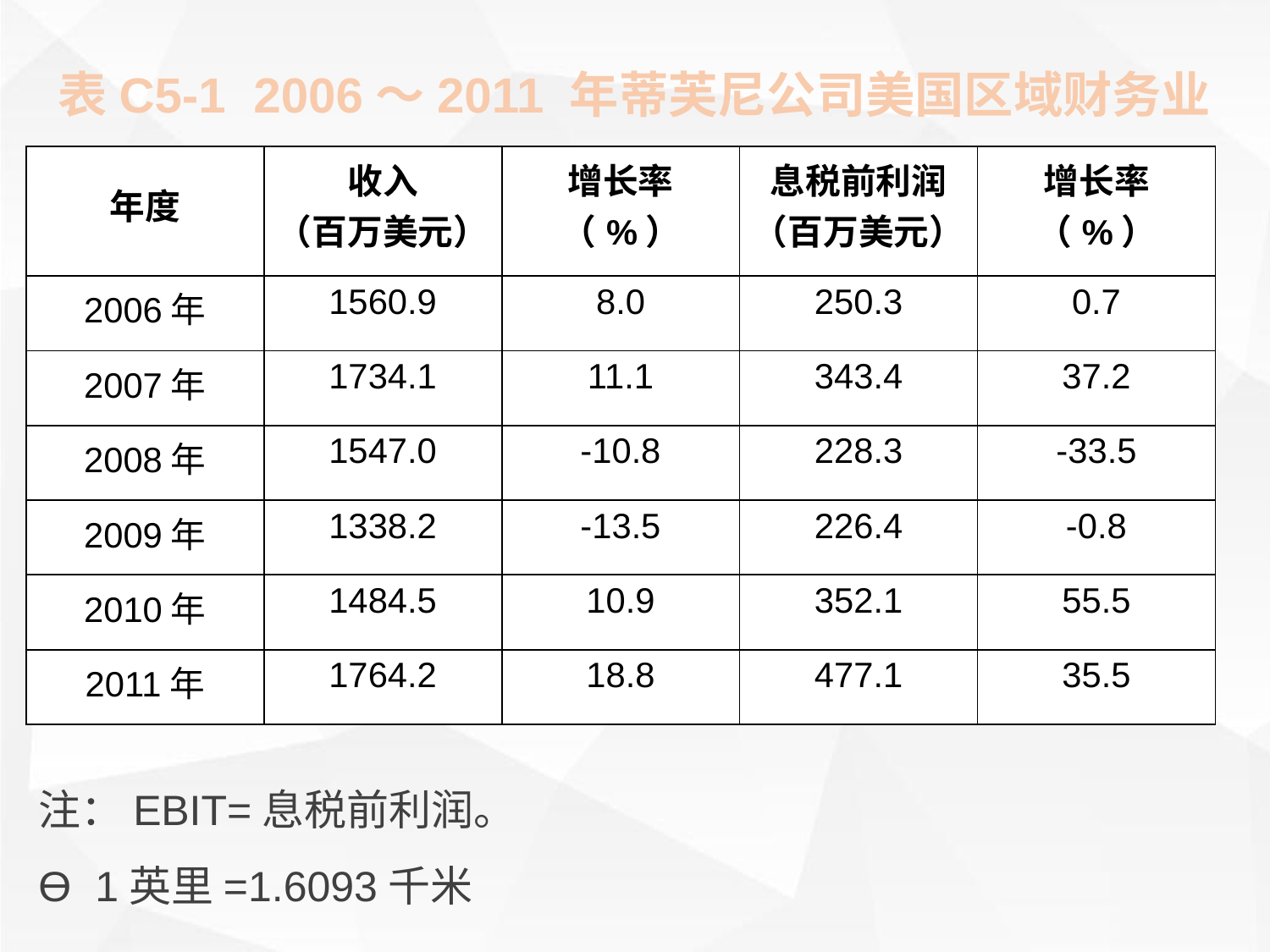

表C5-1  2006～2011 年蒂芙尼公司美国区域财务业绩汇总

注：EBIT=息税前利润。
ϴ  1英里=1.6093千米

| 年度 | 收入 （百万美元） | 增长率 （%） | 息税前利润 （百万美元） | 增长率 （%） |
| --- | --- | --- | --- | --- |
| 2006年 | 1560.9 | 8.0 | 250.3 | 0.7 |
| 2007年 | 1734.1 | 11.1 | 343.4 | 37.2 |
| 2008年 | 1547.0 | -10.8 | 228.3 | -33.5 |
| 2009年 | 1338.2 | -13.5 | 226.4 | -0.8 |
| 2010年 | 1484.5 | 10.9 | 352.1 | 55.5 |
| 2011年 | 1764.2 | 18.8 | 477.1 | 35.5 |